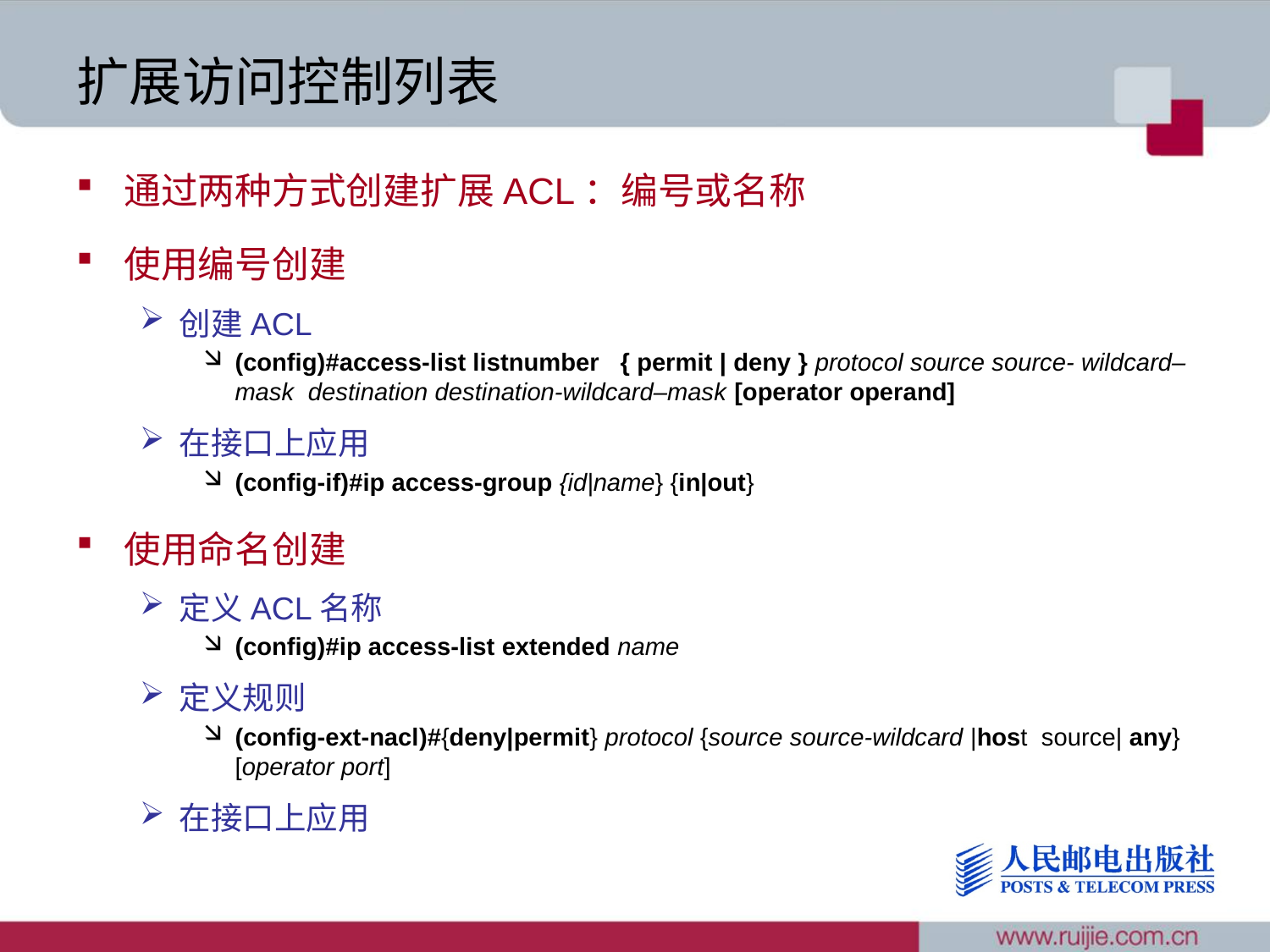

# 扩展访问控制列表
通过两种方式创建扩展ACL：编号或名称
使用编号创建
创建ACL
(config)#access-list listnumber   { permit | deny } protocol source source- wildcard–mask  destination destination-wildcard–mask [operator operand]
在接口上应用
(config-if)#ip access-group {id|name} {in|out}
使用命名创建
定义ACL名称
(config)#ip access-list extended name
定义规则
(config-ext-nacl)#{deny|permit} protocol {source source-wildcard |host  source| any}[operator port]
在接口上应用